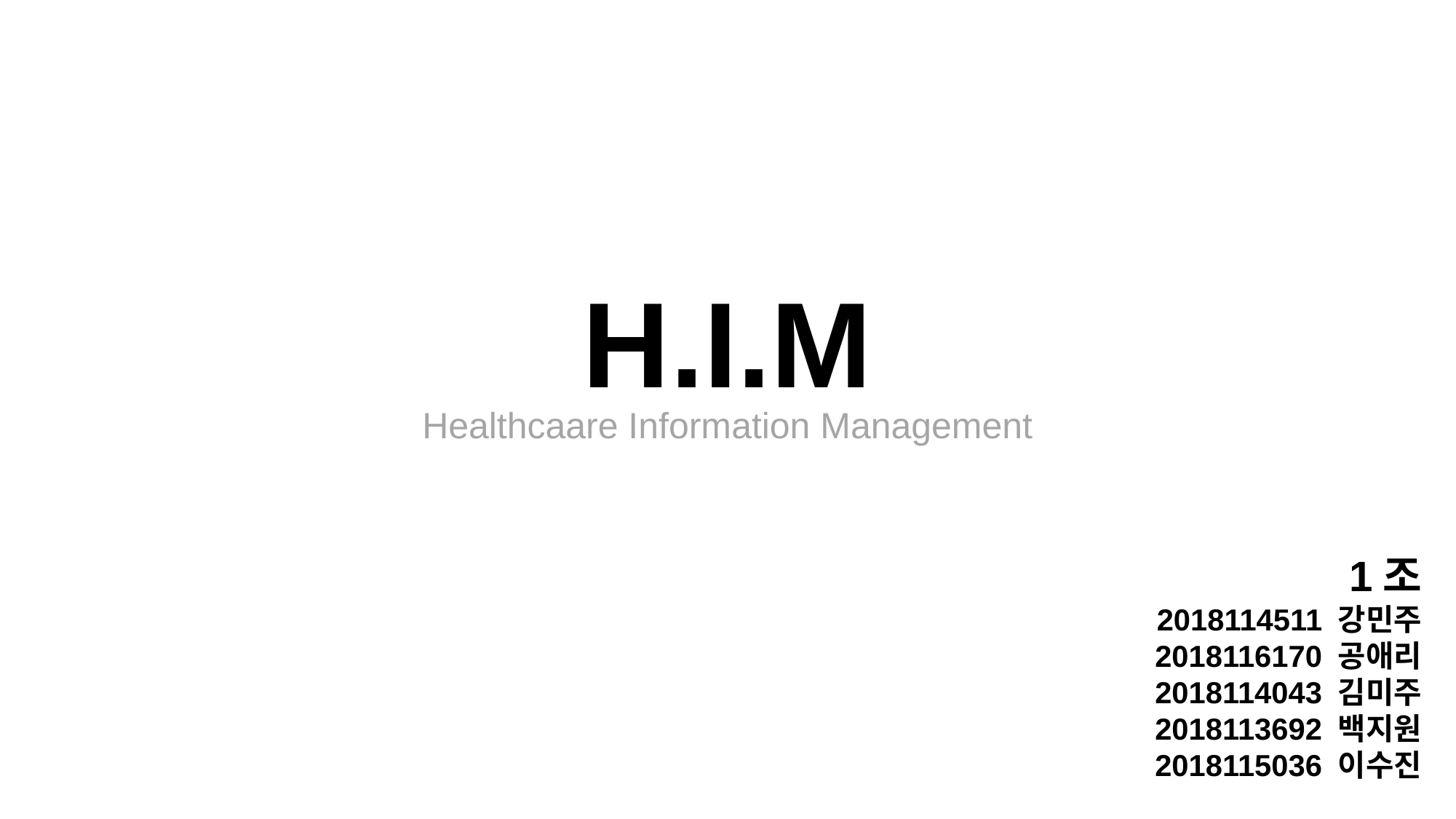

# H.I.M
Healthcaare Information Management
1조
2018114511 강민주
2018116170 공애리
 2018114043 김미주
2018113692 백지원
2018115036 이수진